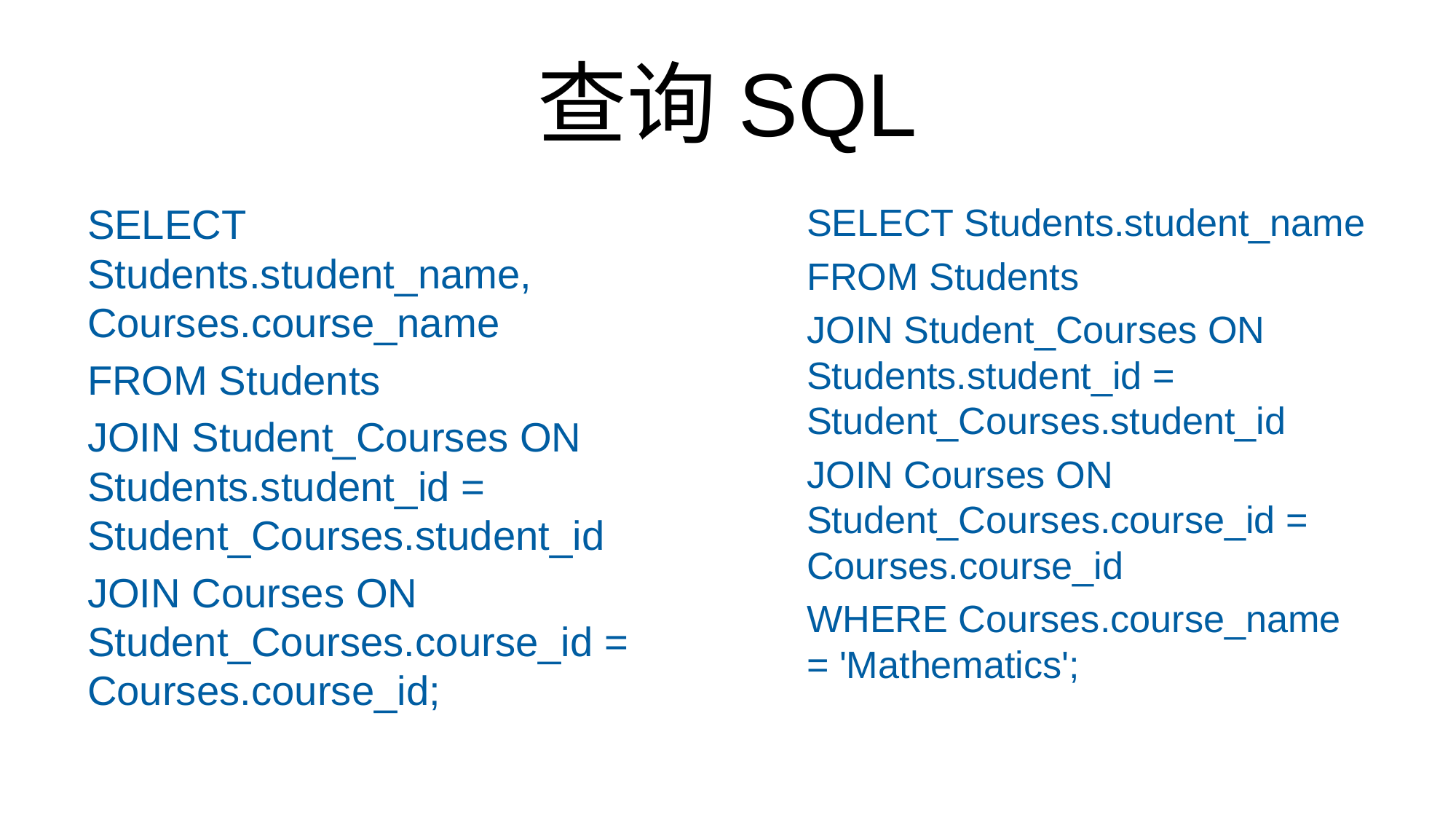

# 查询SQL
SELECT Students.student_name, Courses.course_name
FROM Students
JOIN Student_Courses ON Students.student_id = Student_Courses.student_id
JOIN Courses ON Student_Courses.course_id = Courses.course_id;
SELECT Students.student_name
FROM Students
JOIN Student_Courses ON Students.student_id = Student_Courses.student_id
JOIN Courses ON Student_Courses.course_id = Courses.course_id
WHERE Courses.course_name = 'Mathematics';